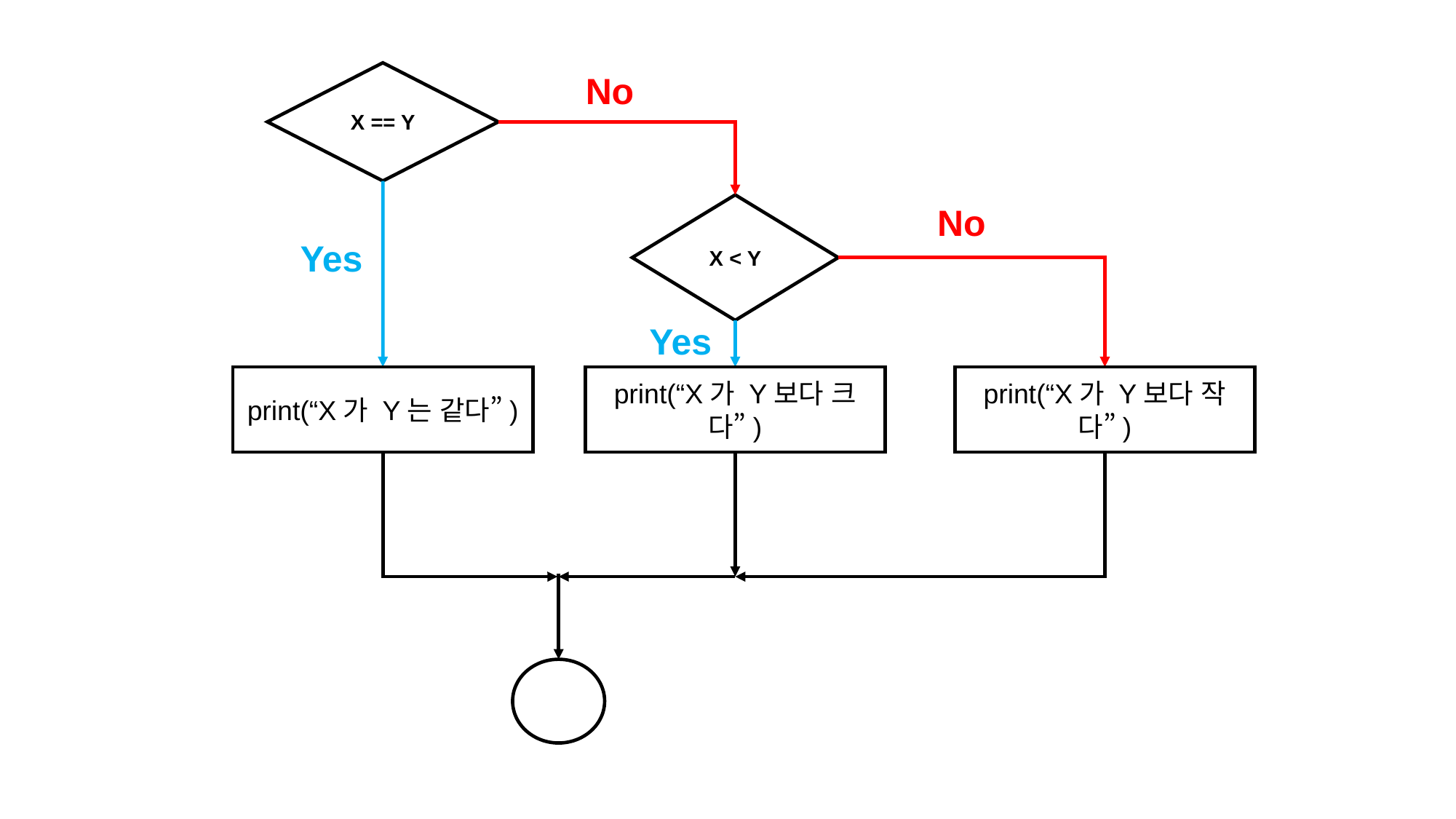

X == Y
No
X < Y
No
Yes
Yes
print(“X가 Y는 같다”)
print(“X가 Y보다 크다”)
print(“X가 Y보다 작다”)